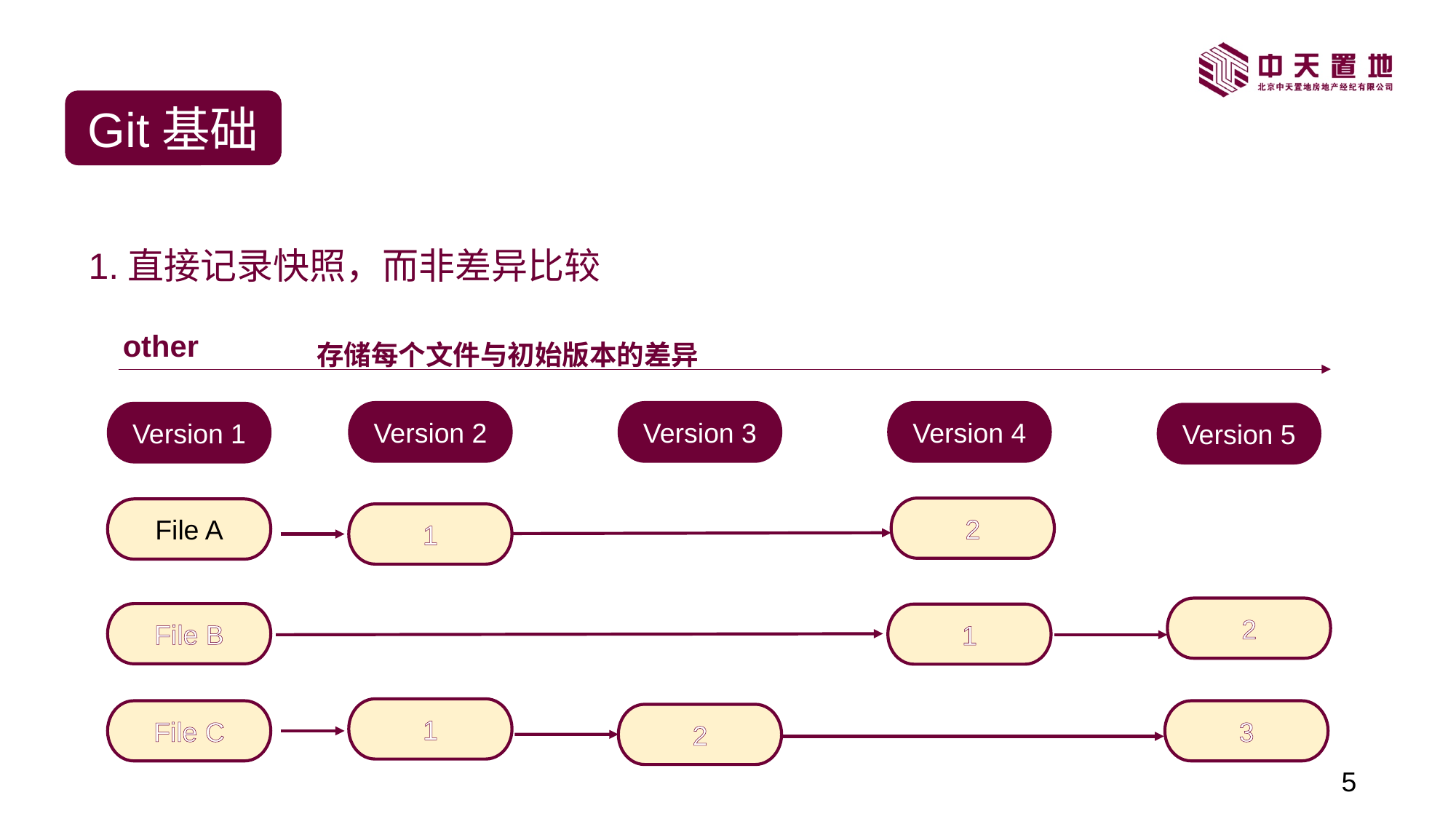

Git基础

1.直接记录快照，而非差异比较
other
存储每个文件与初始版本的差异
Version 2
Version 3
Version 4
Version 1
Version 5
2
File A
1
2
File B
1
1
File C
3
2
5